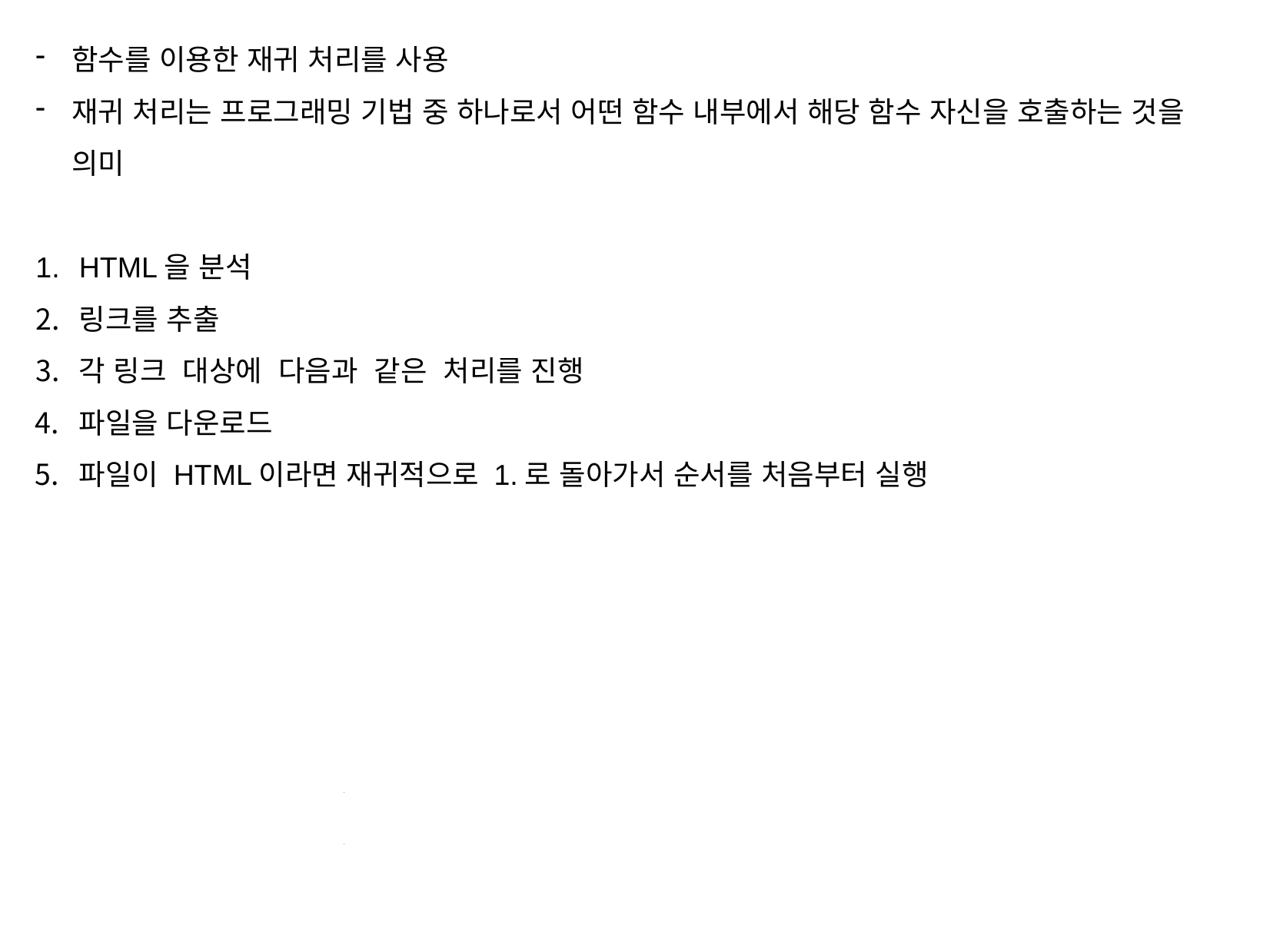

함수를 이용한 재귀 처리를 사용
재귀 처리는 프로그래밍 기법 중 하나로서 어떤 함수 내부에서 해당 함수 자신을 호출하는 것을 의미

HTML을 분석
링크를 추출
각 링크  대상에  다음과  같은  처리를 진행
파일을 다운로드
파일이 HTML이라면 재귀적으로 1.로 돌아가서 순서를 처음부터 실행